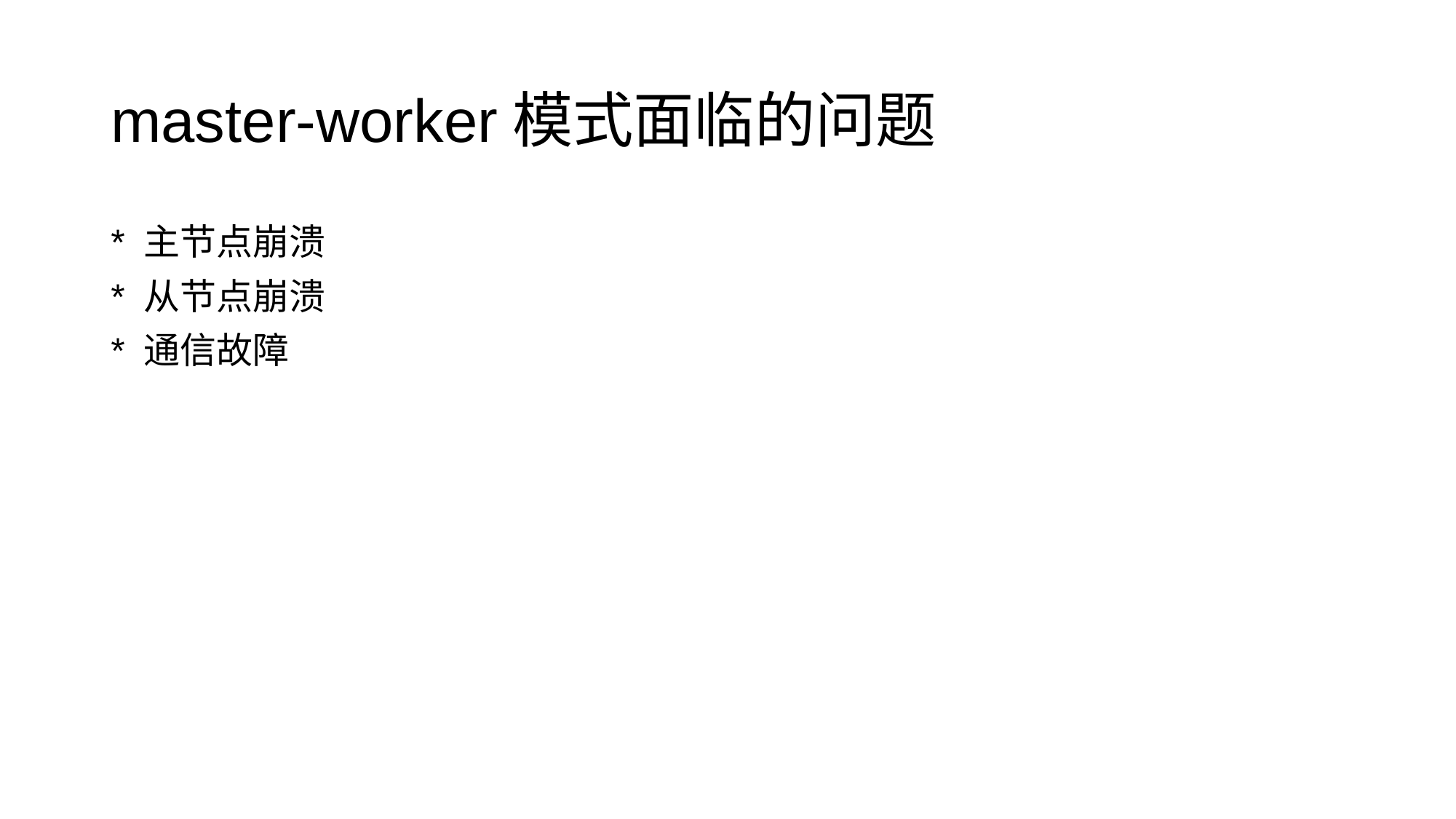

# master-worker模式面临的问题
* 主节点崩溃
* 从节点崩溃
* 通信故障